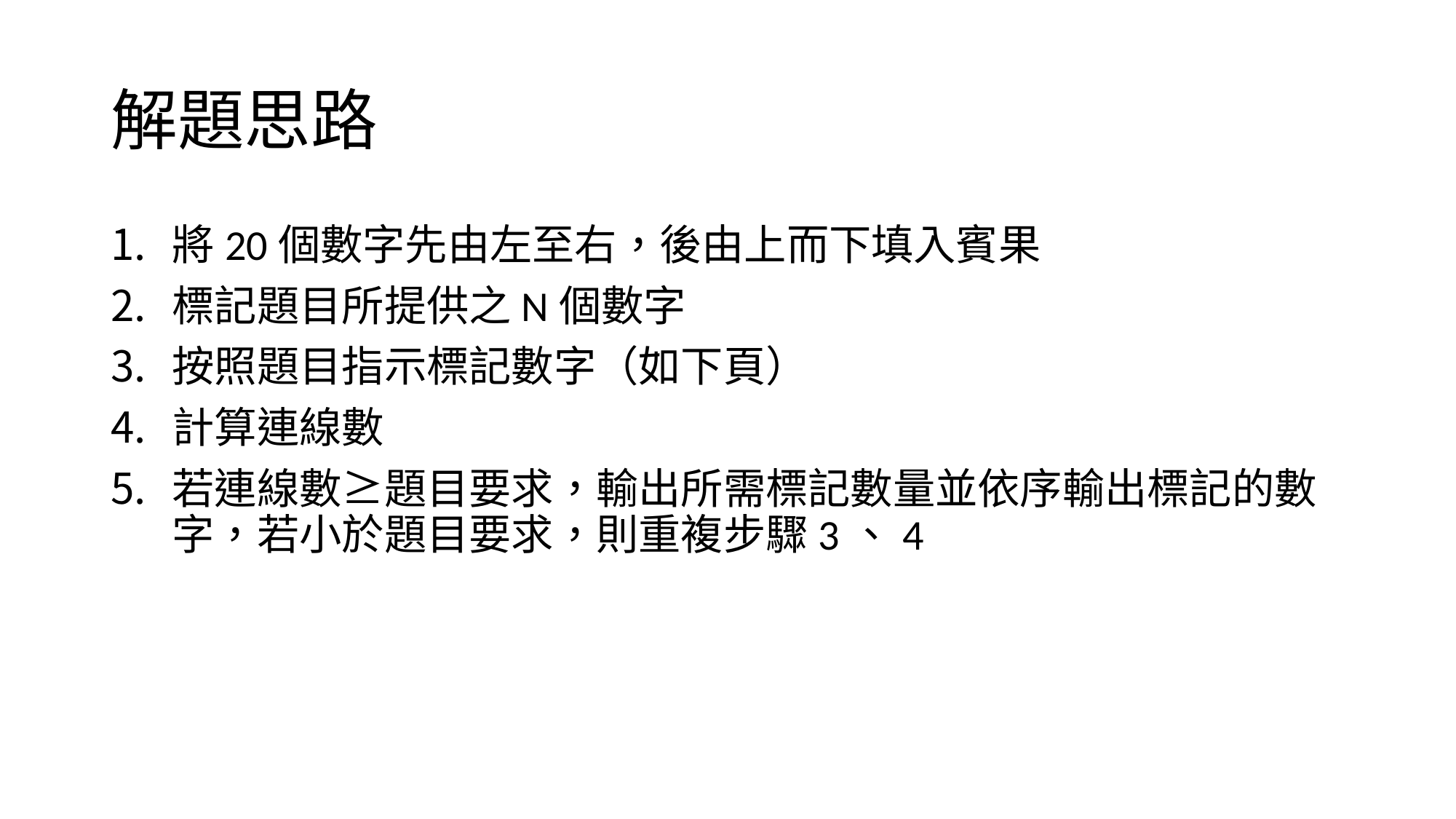

# 解題思路
將20個數字先由左至右，後由上而下填入賓果
標記題目所提供之N個數字
按照題目指示標記數字（如下頁）
計算連線數
若連線數≥題目要求，輸出所需標記數量並依序輸出標記的數字，若小於題目要求，則重複步驟3、4